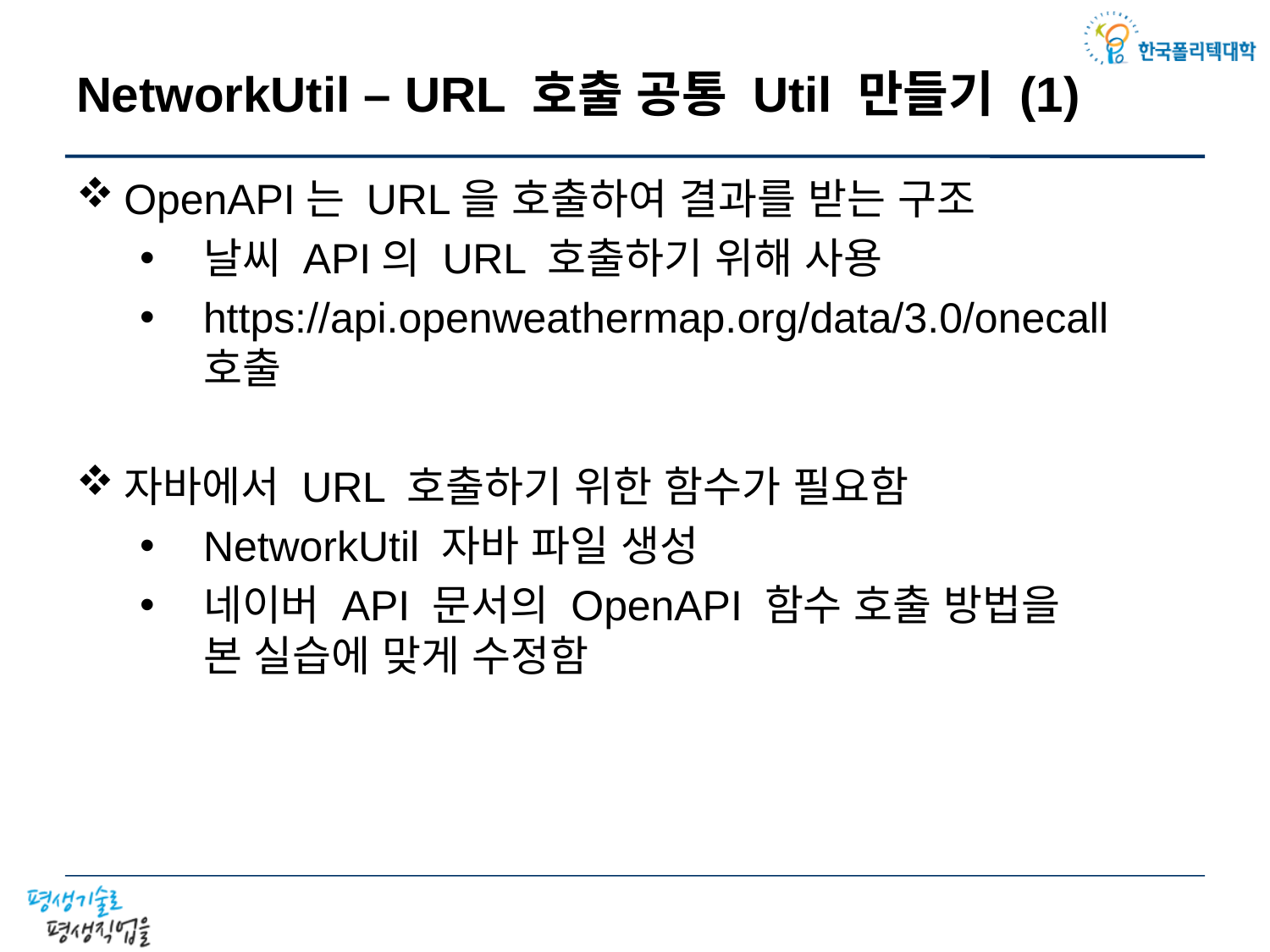

# NetworkUtil – URL 호출 공통 Util 만들기 (1)
OpenAPI는 URL을 호출하여 결과를 받는 구조
날씨 API의 URL 호출하기 위해 사용
https://api.openweathermap.org/data/3.0/onecall
호출

자바에서 URL 호출하기 위한 함수가 필요함
NetworkUtil 자바 파일 생성
네이버 API 문서의 OpenAPI 함수 호출 방법을
본 실습에 맞게 수정함